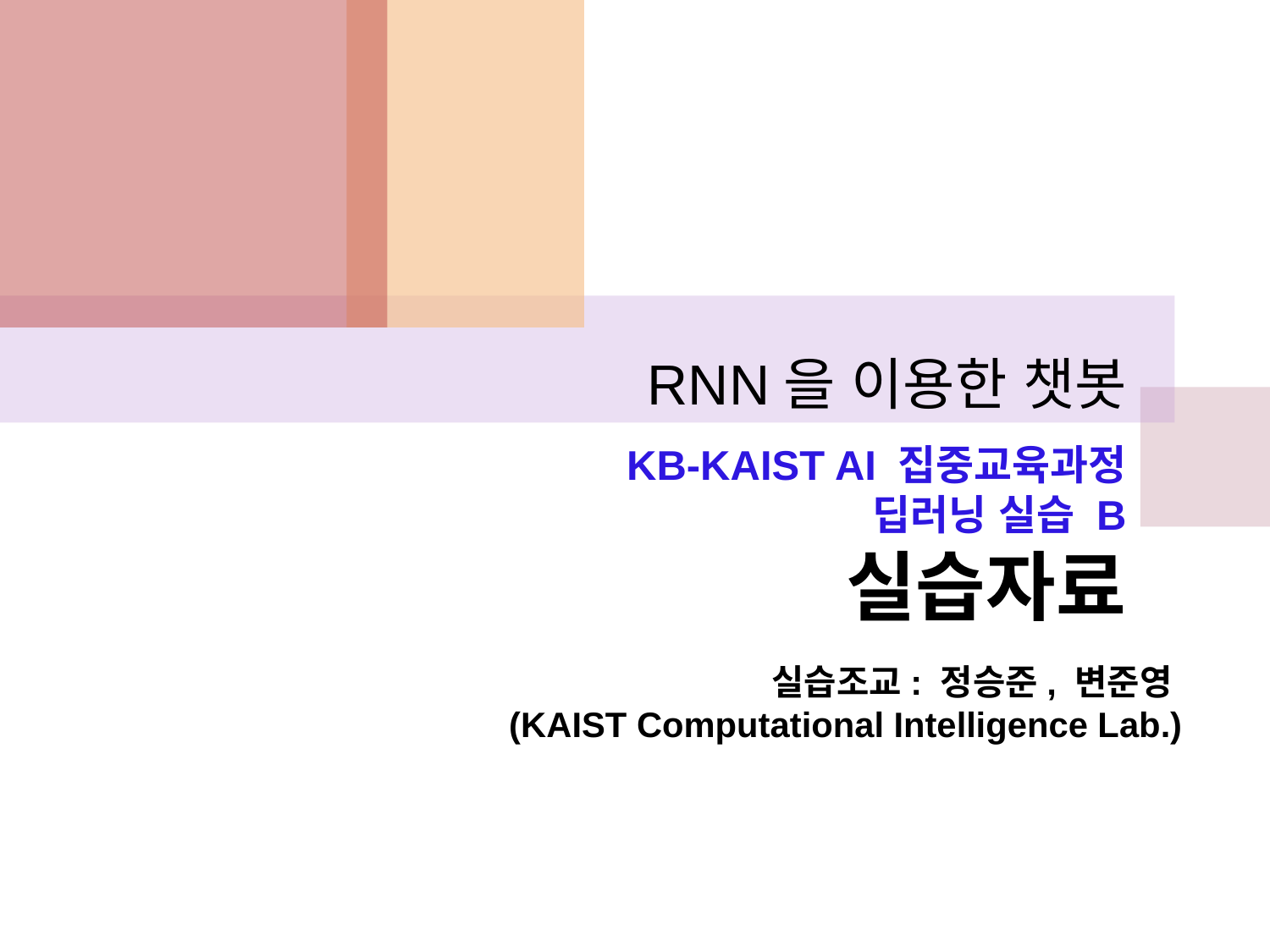

RNN을 이용한 챗봇
# KB-KAIST AI 집중교육과정 딥러닝 실습 B 실습자료
실습조교: 정승준, 변준영
(KAIST Computational Intelligence Lab.)